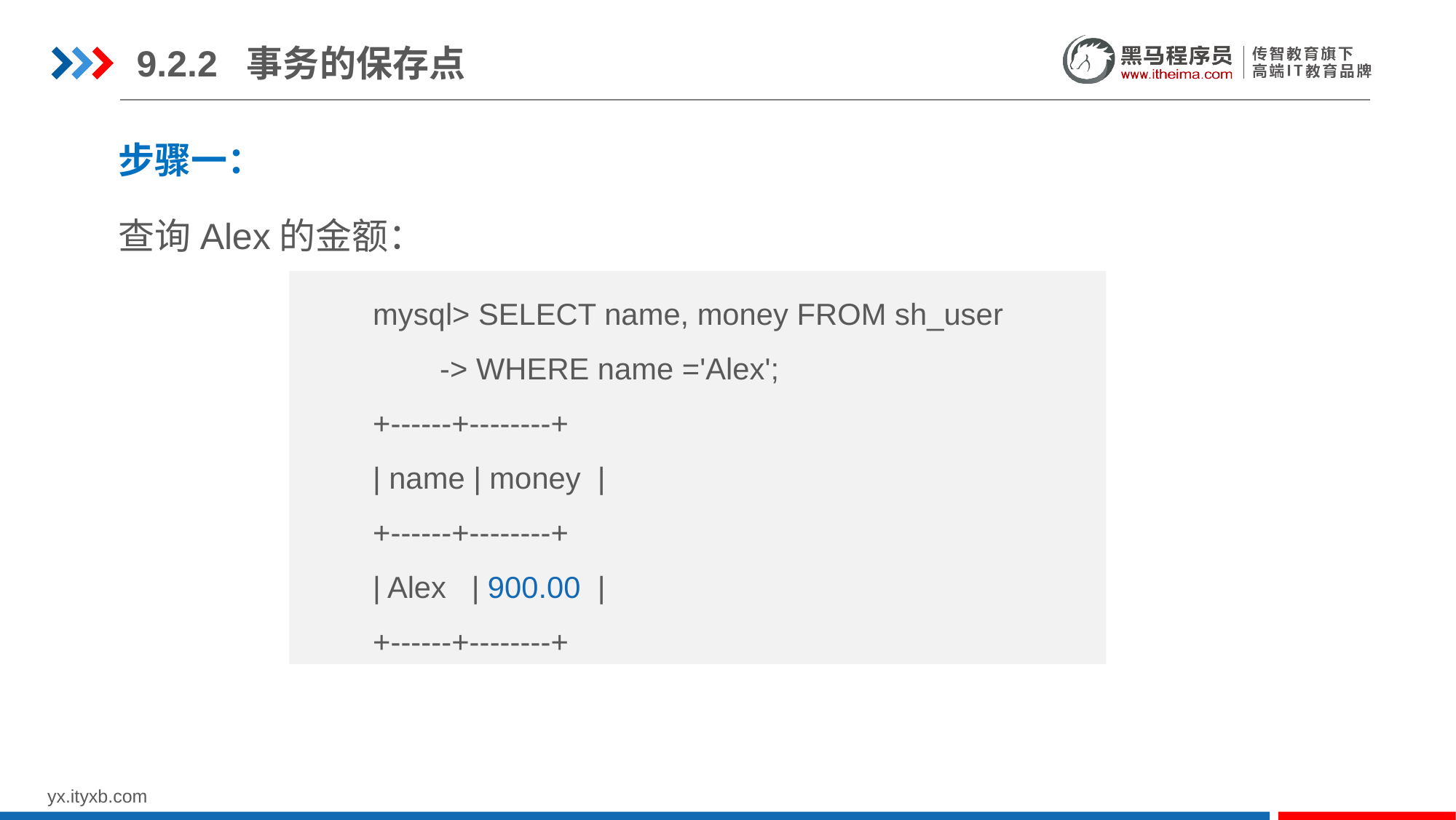

9.2.2  事务的保存点
步骤一：
查询Alex的金额：
mysql> SELECT name, money FROM sh_user
        -> WHERE name ='Alex';
+------+--------+
| name | money  |
+------+--------+
| Alex   | 900.00  |
+------+--------+